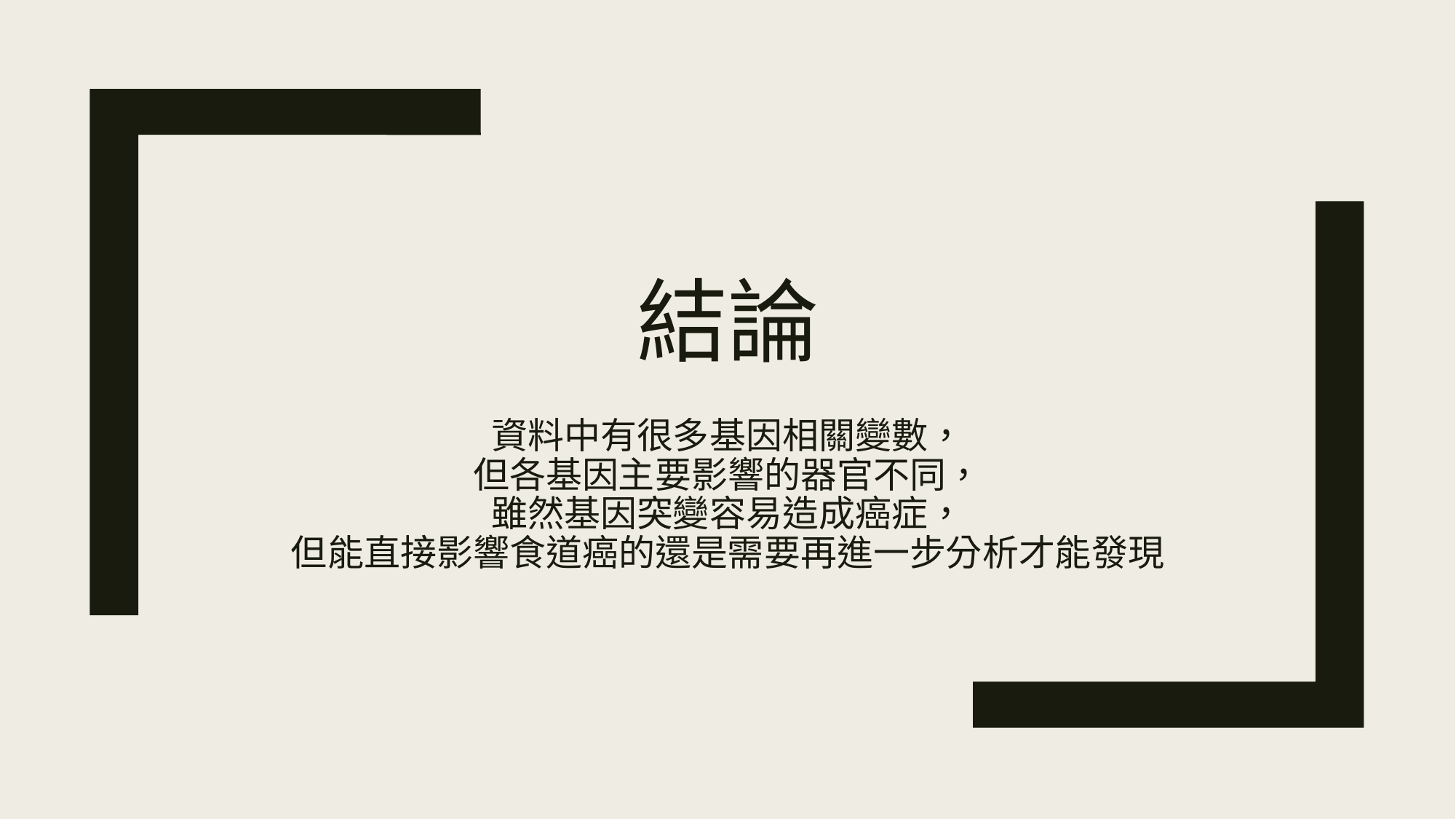

# 結論
資料中有很多基因相關變數，
但各基因主要影響的器官不同，
雖然基因突變容易造成癌症，
但能直接影響食道癌的還是需要再進一步分析才能發現